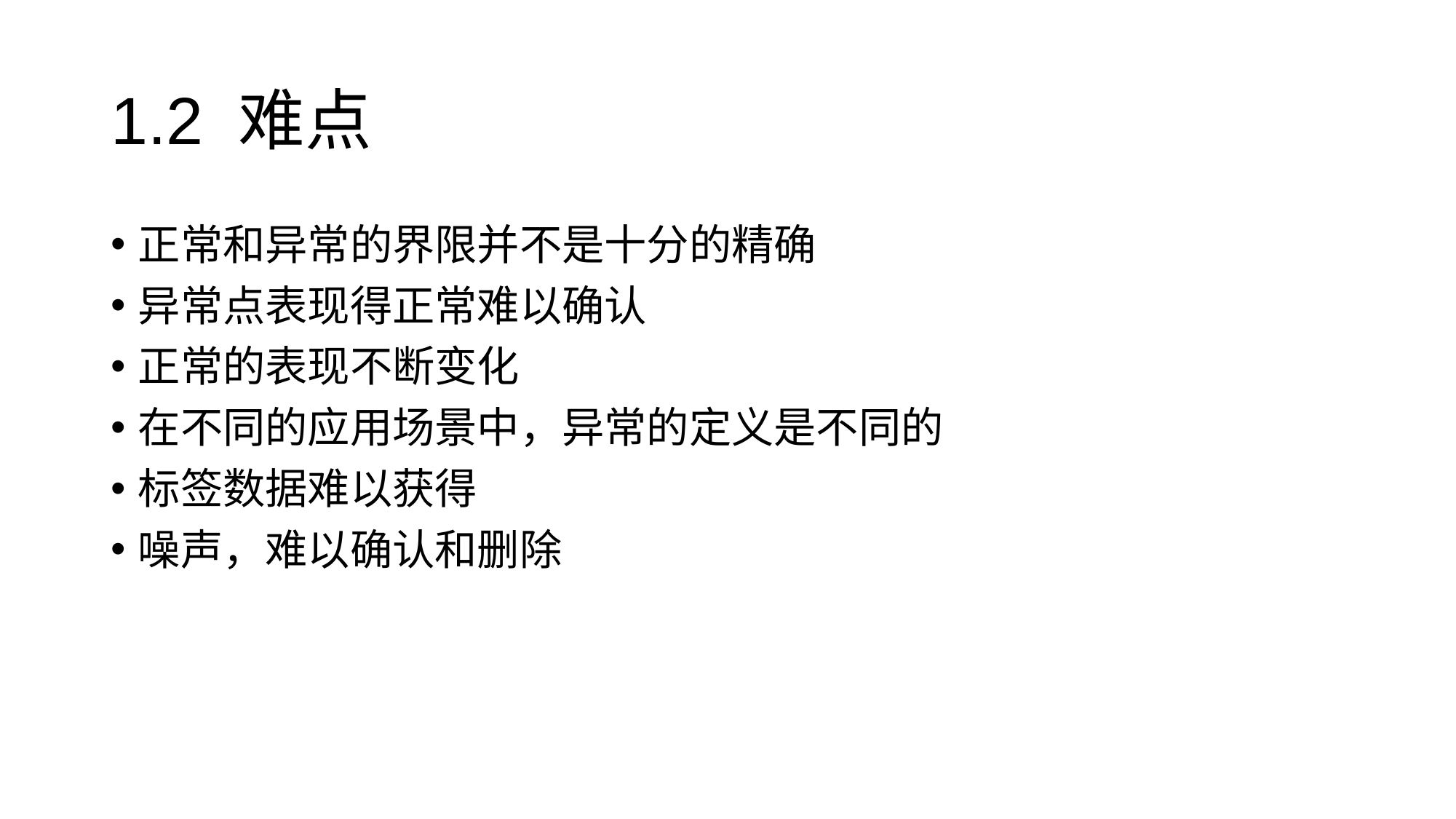

# 1.2 难点
正常和异常的界限并不是十分的精确
异常点表现得正常难以确认
正常的表现不断变化
在不同的应用场景中，异常的定义是不同的
标签数据难以获得
噪声，难以确认和删除